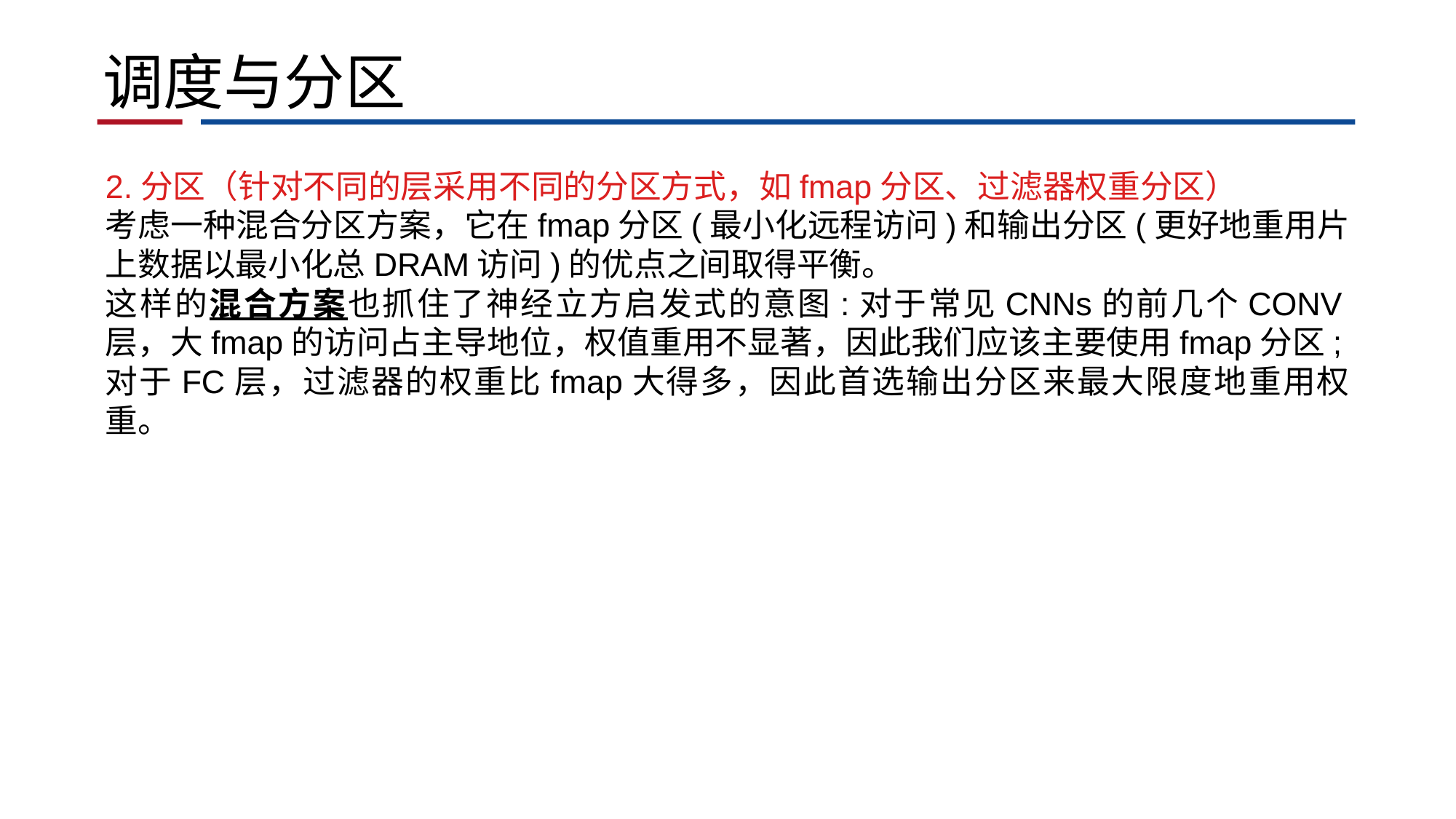

# 调度与分区
2.分区（针对不同的层采用不同的分区方式，如fmap分区、过滤器权重分区）
考虑一种混合分区方案，它在fmap分区(最小化远程访问)和输出分区(更好地重用片上数据以最小化总DRAM访问)的优点之间取得平衡。
这样的混合方案也抓住了神经立方启发式的意图:对于常见CNNs的前几个CONV层，大fmap的访问占主导地位，权值重用不显著，因此我们应该主要使用fmap分区;对于FC层，过滤器的权重比fmap大得多，因此首选输出分区来最大限度地重用权重。
18